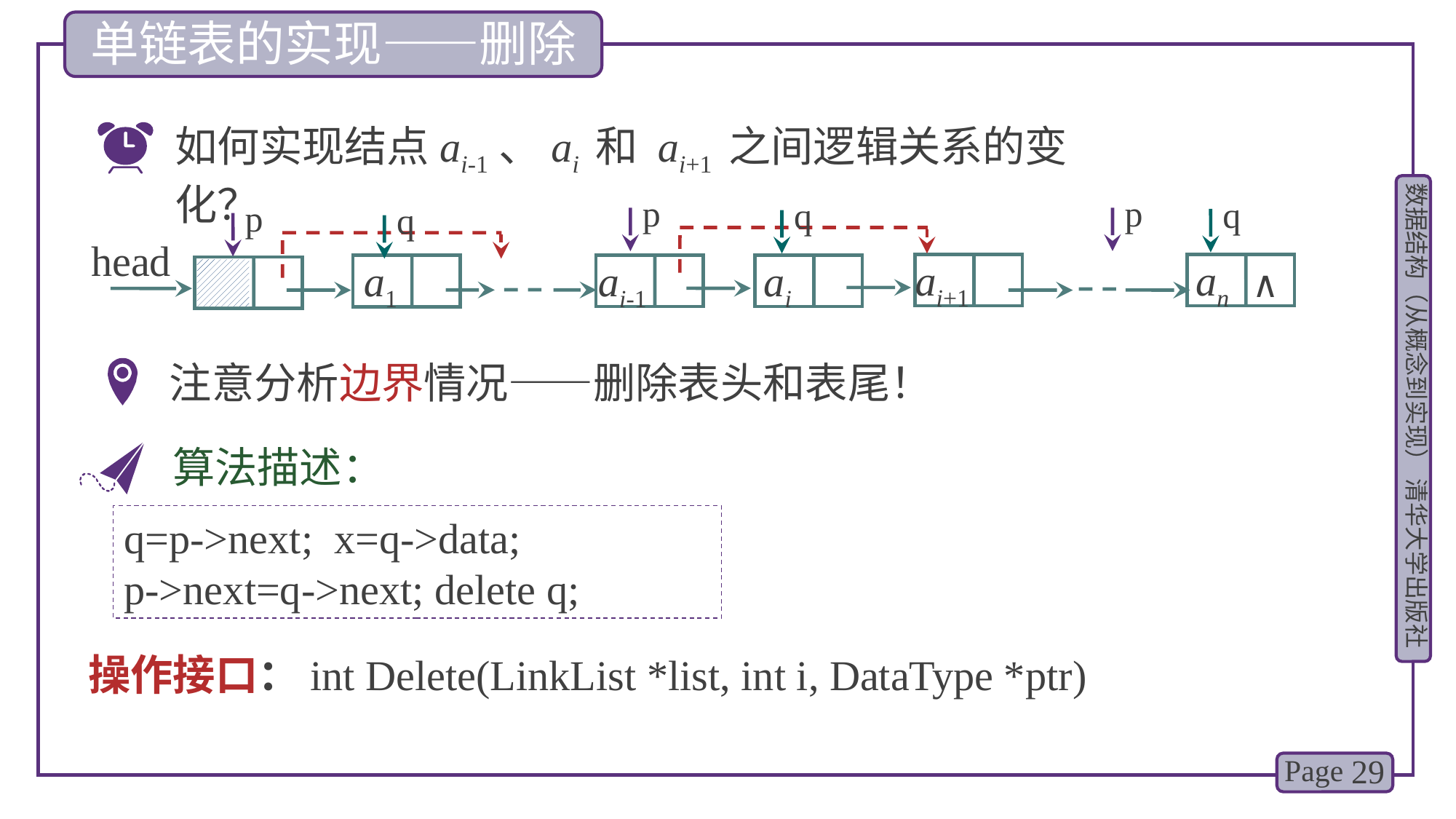

单链表的实现——删除

如何实现结点ai-1、ai 和 ai+1 之间逻辑关系的变化？

p

p

q

q

p

q

head
ai+1

an

ai-1

ai

a1

∧

注意分析边界情况——删除表头和表尾！

算法描述：

q=p->next;  x=q->data;
p->next=q->next; delete q;
操作接口：int Delete(LinkList *list, int i, DataType *ptr)